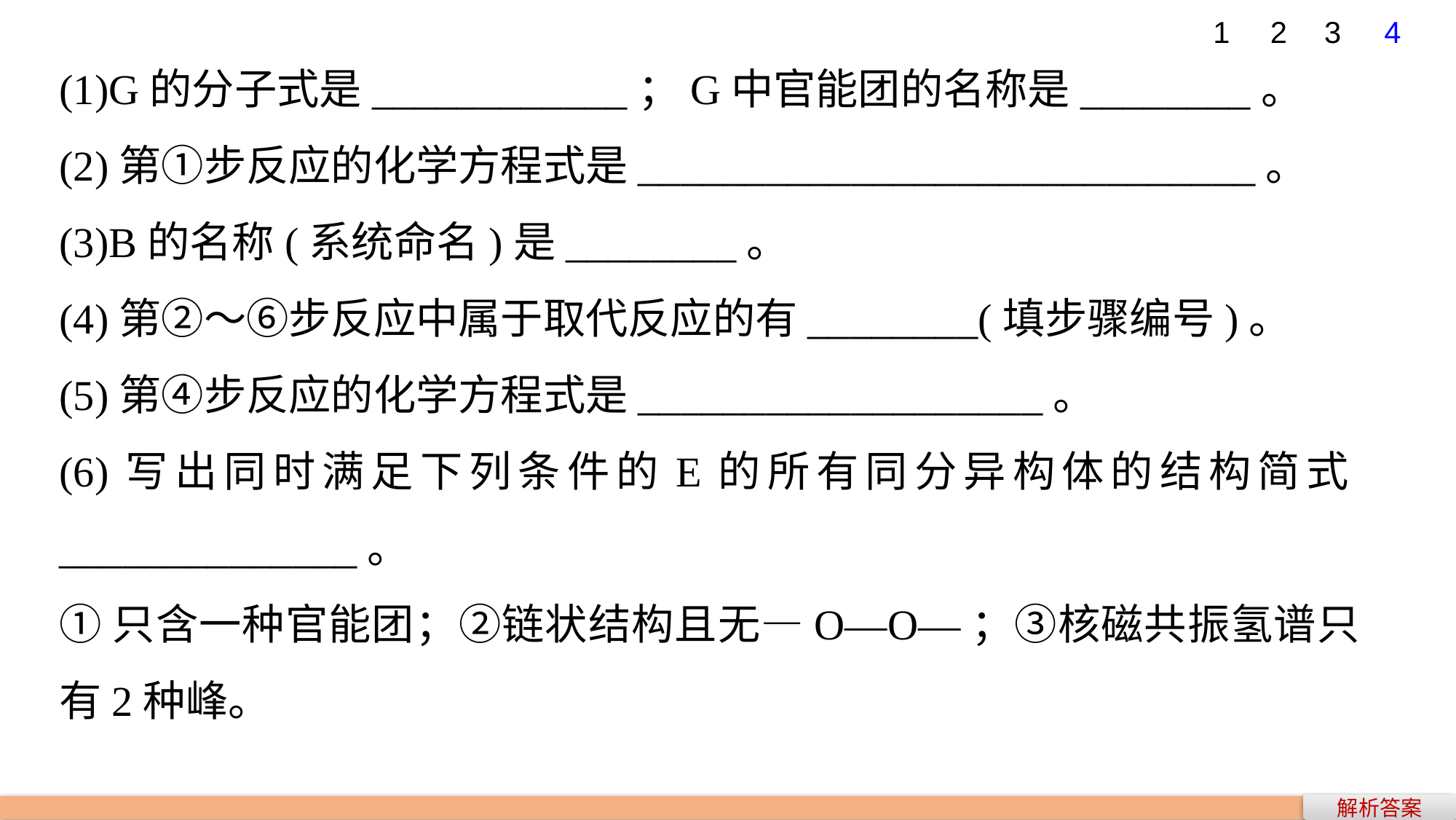

1
2
3
4
(1)G的分子式是____________；G中官能团的名称是________。
(2)第①步反应的化学方程式是_____________________________。
(3)B的名称(系统命名)是________。
(4)第②～⑥步反应中属于取代反应的有________(填步骤编号)。
(5)第④步反应的化学方程式是___________________。
(6)写出同时满足下列条件的E的所有同分异构体的结构简式______________。
①只含一种官能团；②链状结构且无—O—O—；③核磁共振氢谱只有2种峰。
解析答案